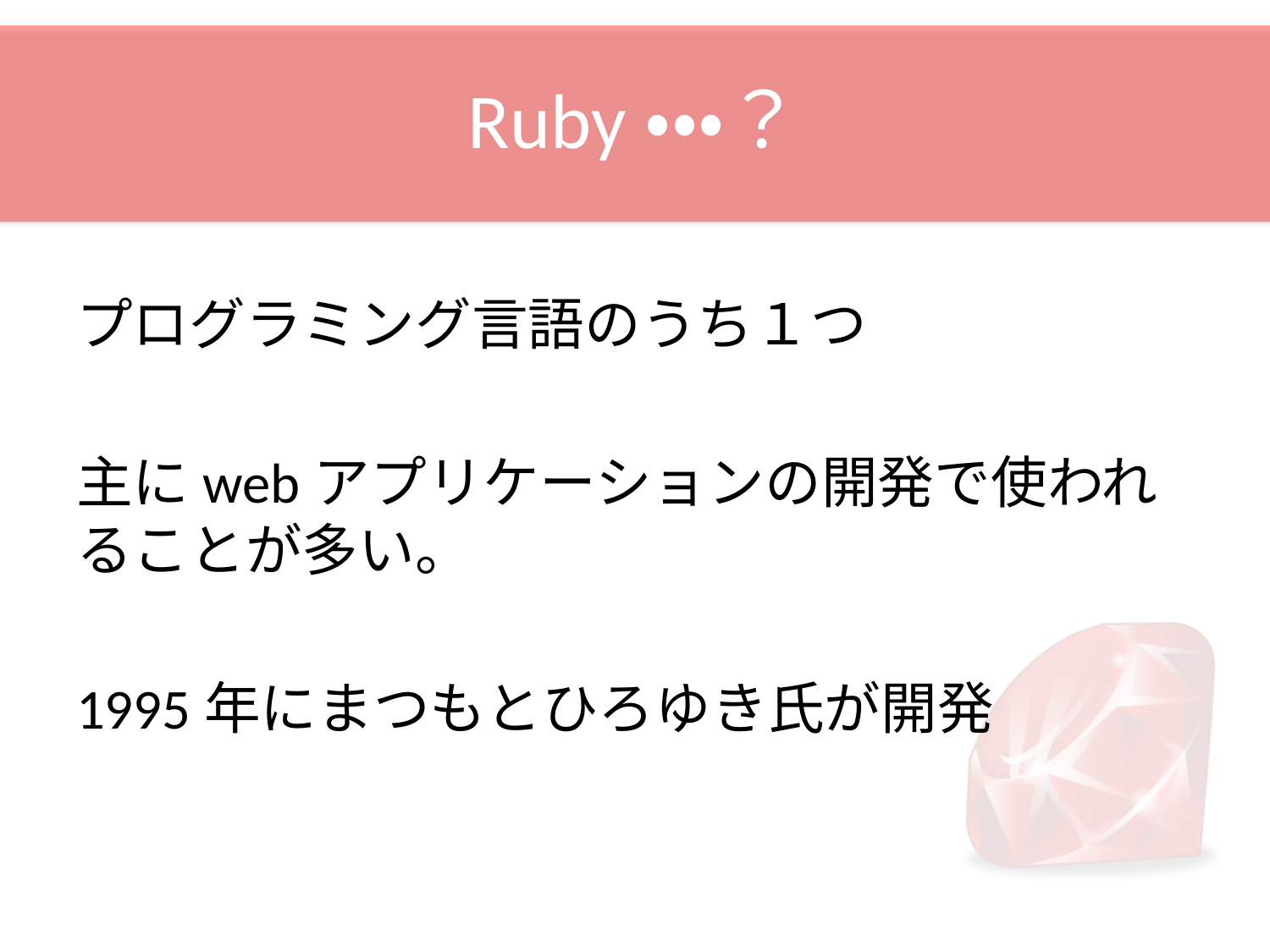

# Ruby・・・？
プログラミング言語のうち１つ

主にwebアプリケーションの開発で使われることが多い。

1995年にまつもとひろゆき氏が開発